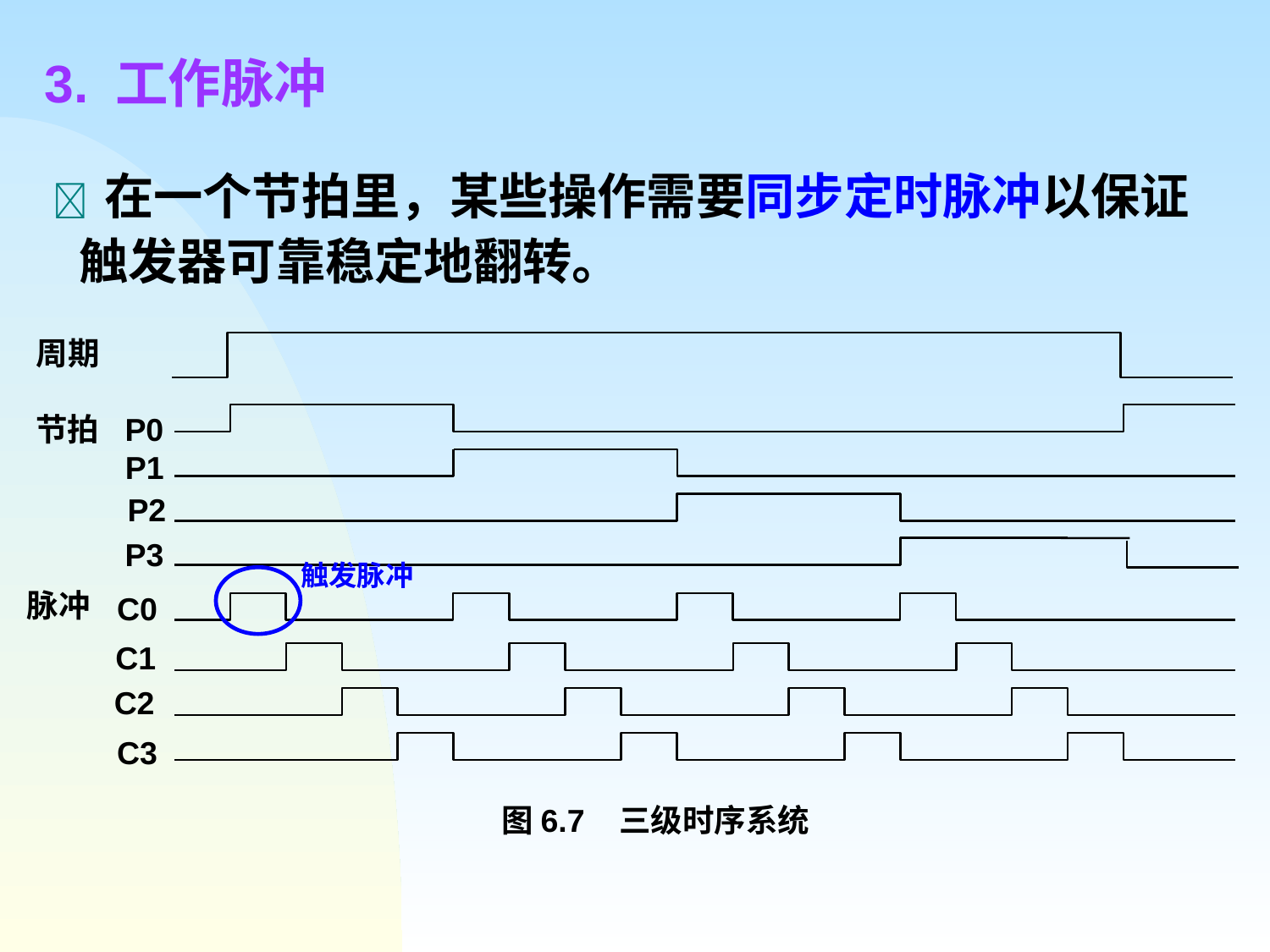

3. 工作脉冲
• 在一个节拍里，某些操作需要同步定时脉冲以保证触发器可靠稳定地翻转。

周期

节拍
P0

P1

P2

P3

脉冲
C0

C1

C2

C3
图6.7   三级时序系统
触发脉冲

105